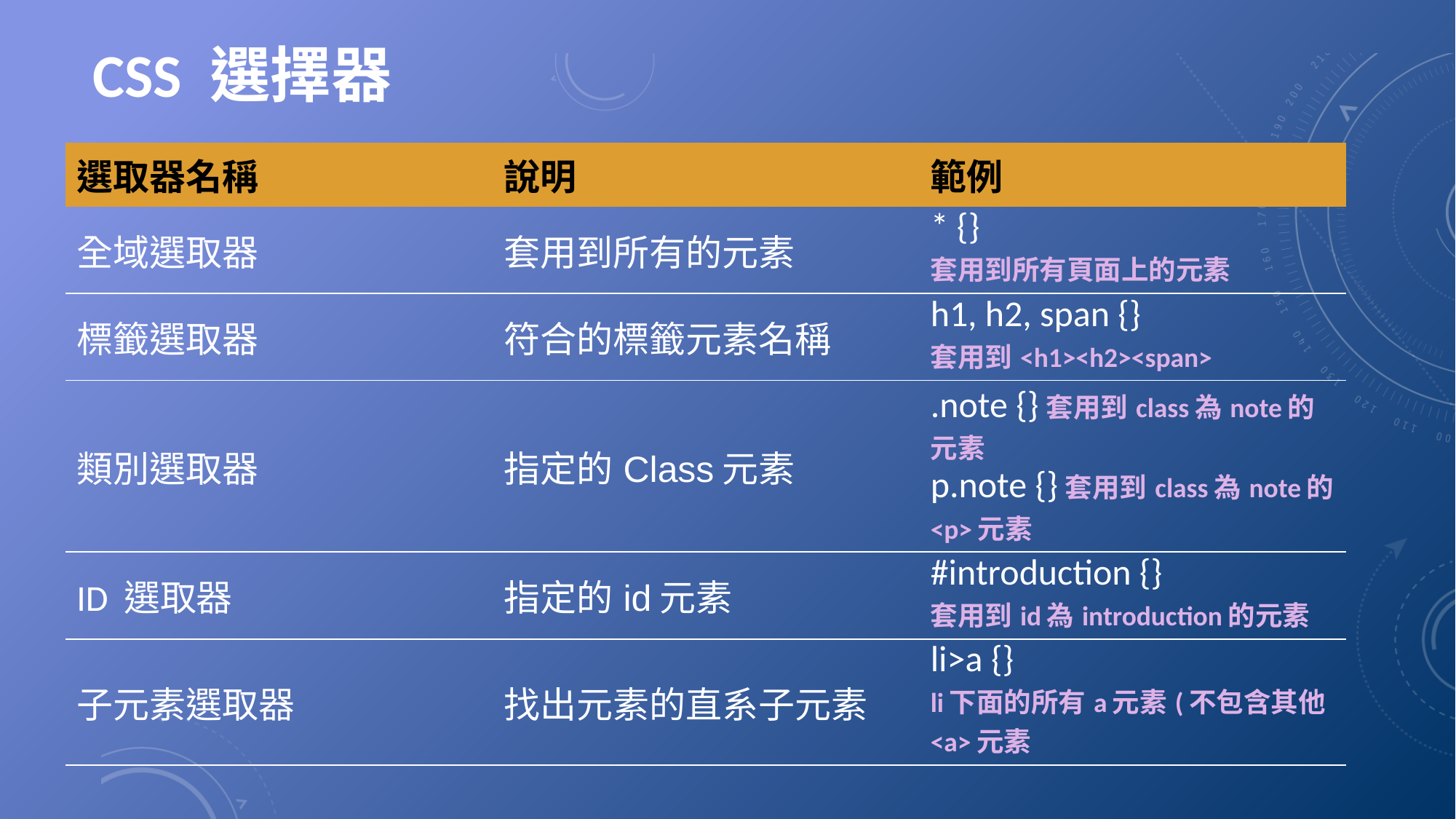

# CSS 選擇器
| 選取器名稱 | 說明 | 範例 |
| --- | --- | --- |
| 全域選取器 | 套用到所有的元素 | \* {} 套用到所有頁面上的元素 |
| 標籤選取器 | 符合的標籤元素名稱 | h1, h2, span {} 套用到<h1><h2><span> |
| 類別選取器 | 指定的Class元素 | .note {}套用到class為note的元素 p.note {}套用到class為note的<p>元素 |
| ID 選取器 | 指定的id元素 | #introduction {} 套用到id為introduction的元素 |
| 子元素選取器 | 找出元素的直系子元素 | li>a {} li下面的所有a元素(不包含其他<a>元素 |